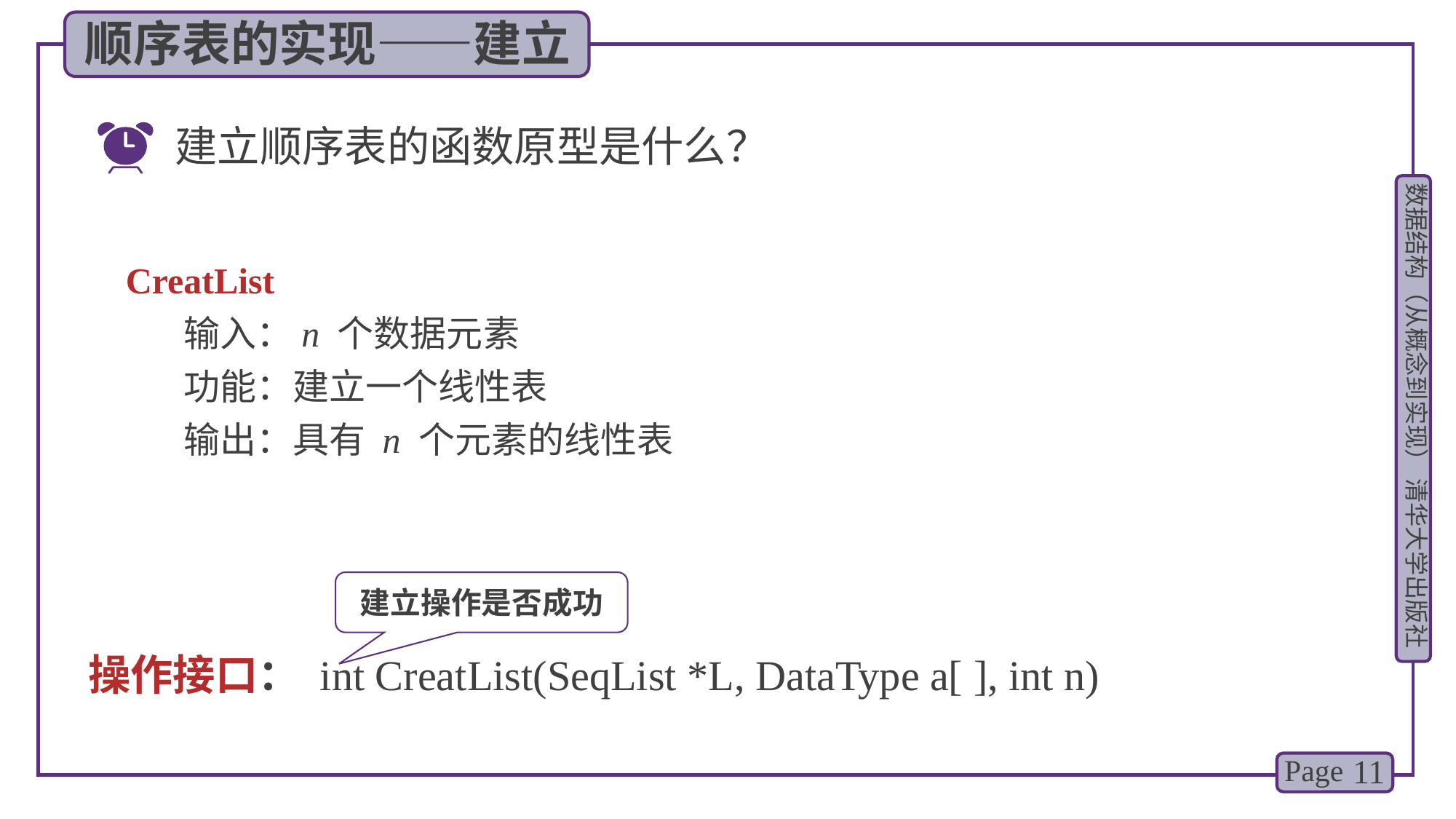

顺序表的实现——建立

建立顺序表的函数原型是什么？

CreatList
      输入：n 个数据元素
      功能：建立一个线性表
      输出：具有 n 个元素的线性表
建立操作是否成功
操作接口： int CreatList(SeqList *L, DataType a[ ], int n)